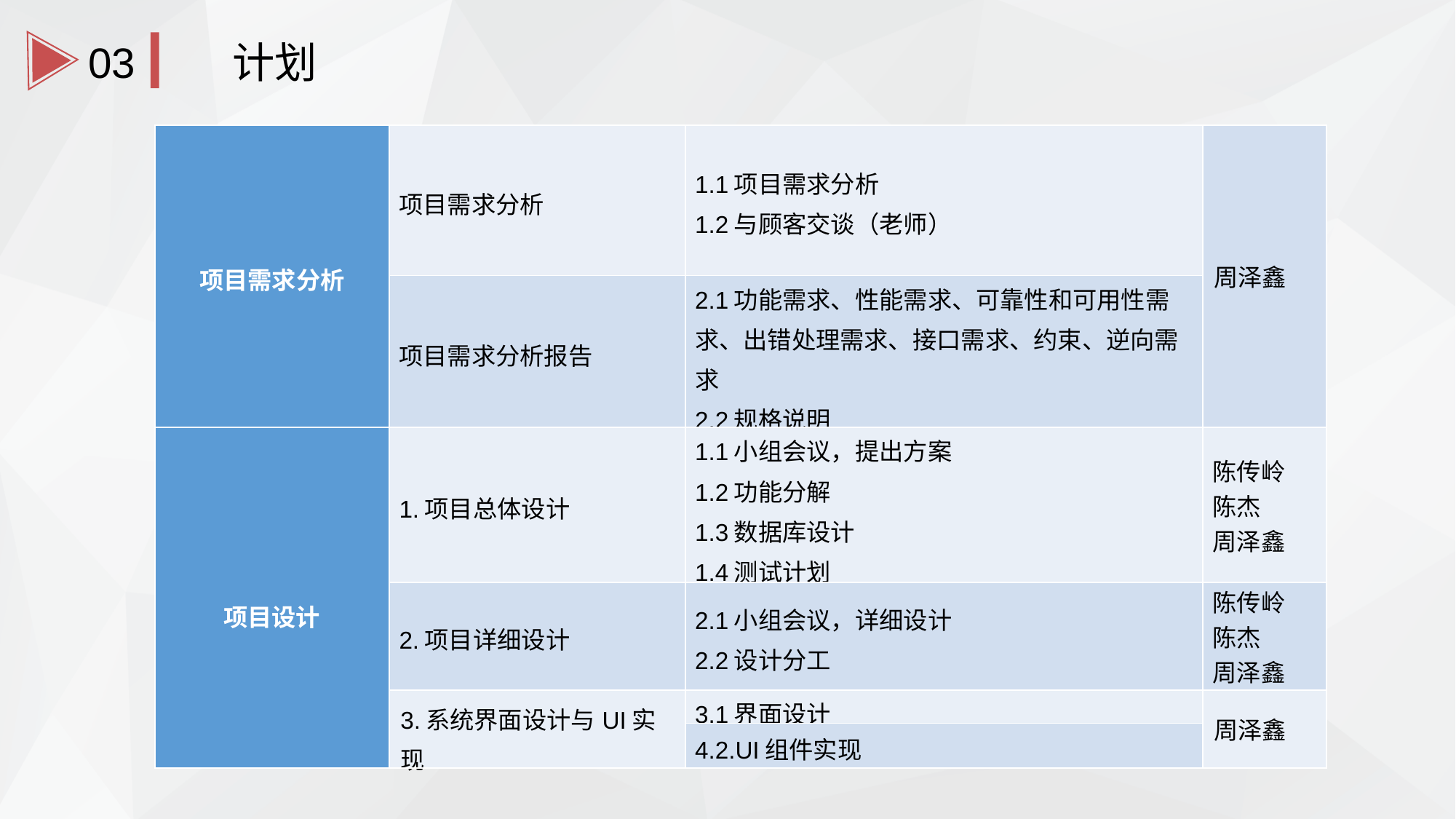

03
计划

| 项目需求分析 | 项目需求分析 | 1.1项目需求分析 1.2与顾客交谈（老师） | 周泽鑫 |
| --- | --- | --- | --- |
|  | 项目需求分析报告 | 2.1功能需求、性能需求、可靠性和可用性需求、出错处理需求、接口需求、约束、逆向需求 2.2规格说明 |  |
| 项目设计 | 1.项目总体设计 | 1.1小组会议，提出方案 1.2功能分解 1.3数据库设计 1.4测试计划 | 陈传岭 陈杰 周泽鑫 |
|  | 2.项目详细设计 | 2.1小组会议，详细设计 2.2设计分工 | 陈传岭 陈杰 周泽鑫 |
|  | 3.系统界面设计与UI实现 | 3.1界面设计 | 周泽鑫 |
|  |  | 4.2.UI组件实现 |  |